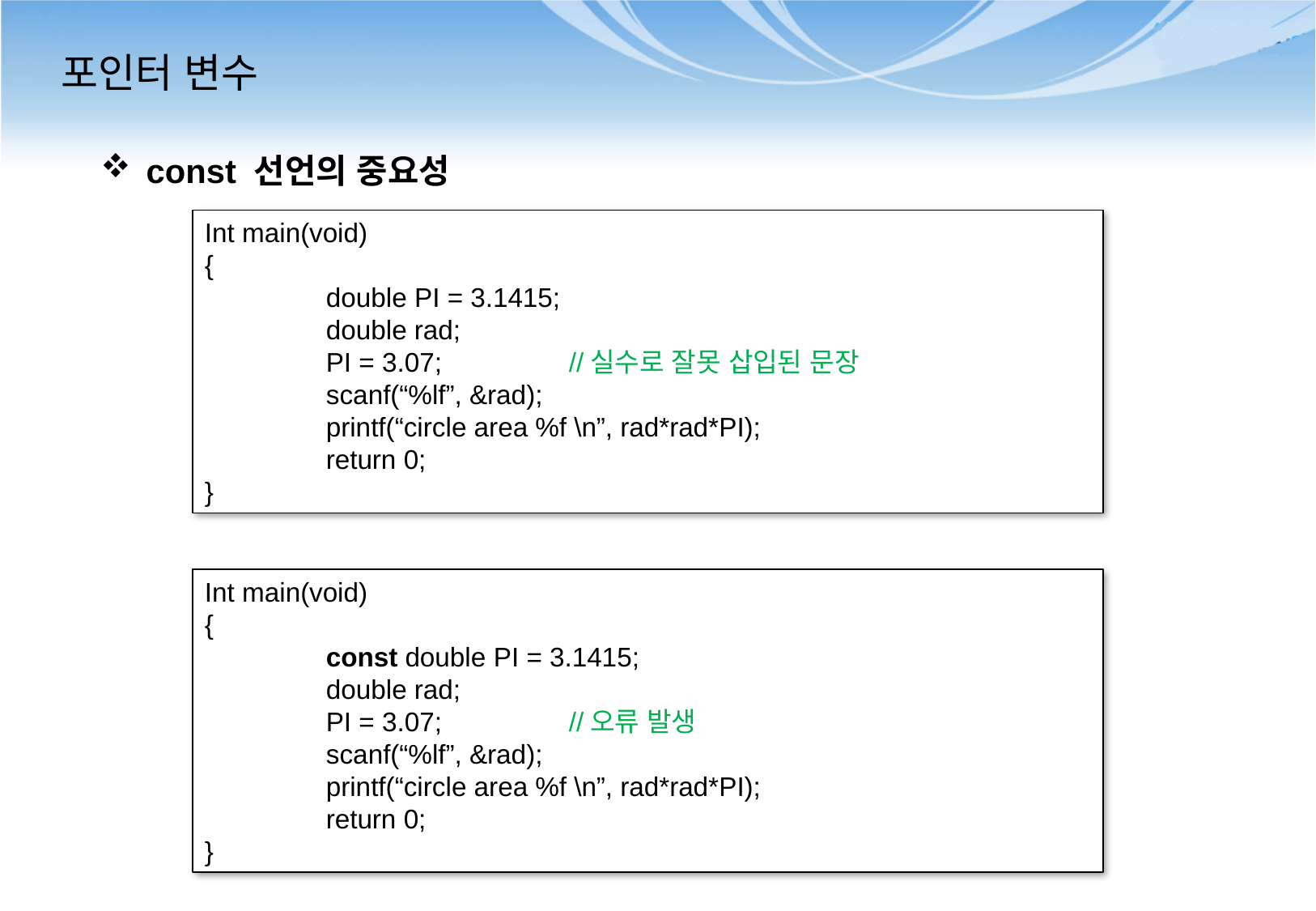

# 포인터 변수
const 선언의 중요성

Int main(void)
{
	double PI = 3.1415;
	double rad;
	PI = 3.07;		//실수로 잘못 삽입된 문장
	scanf(“%lf”, &rad);
	printf(“circle area %f \n”, rad*rad*PI);
	return 0;
}
Int main(void)
{
	const double PI = 3.1415;
	double rad;
	PI = 3.07;		//오류 발생
	scanf(“%lf”, &rad);
	printf(“circle area %f \n”, rad*rad*PI);
	return 0;
}